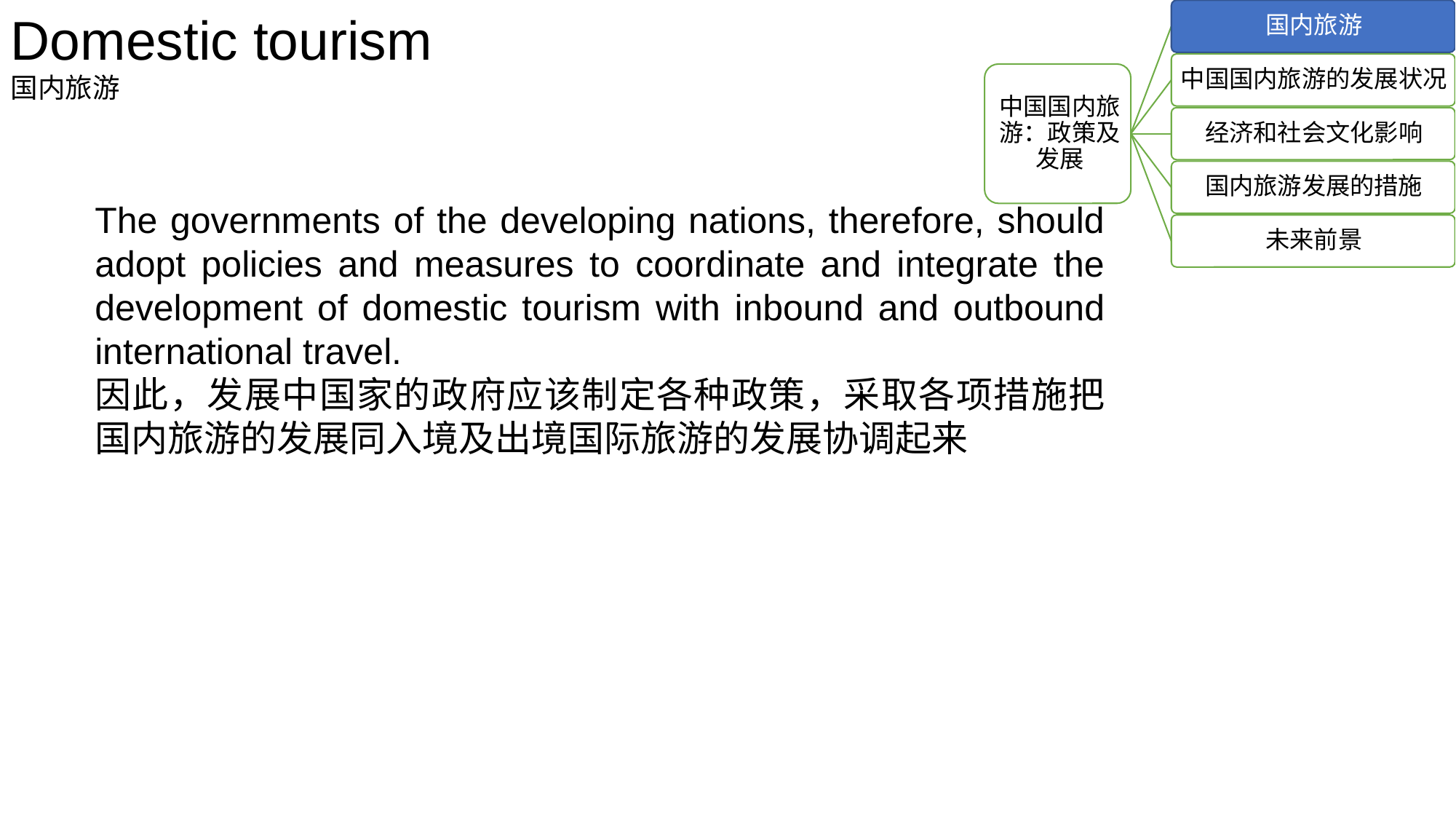

Domestic tourism
国内旅游
中国国内旅游：政策及发展

国内旅游

中国国内旅游的发展状况

经济和社会文化影响

国内旅游发展的措施

未来前景
The governments of the developing nations, therefore, should adopt policies and measures to coordinate and integrate the development of domestic tourism with inbound and outbound international travel.
因此，发展中国家的政府应该制定各种政策，采取各项措施把国内旅游的发展同入境及出境国际旅游的发展协调起来